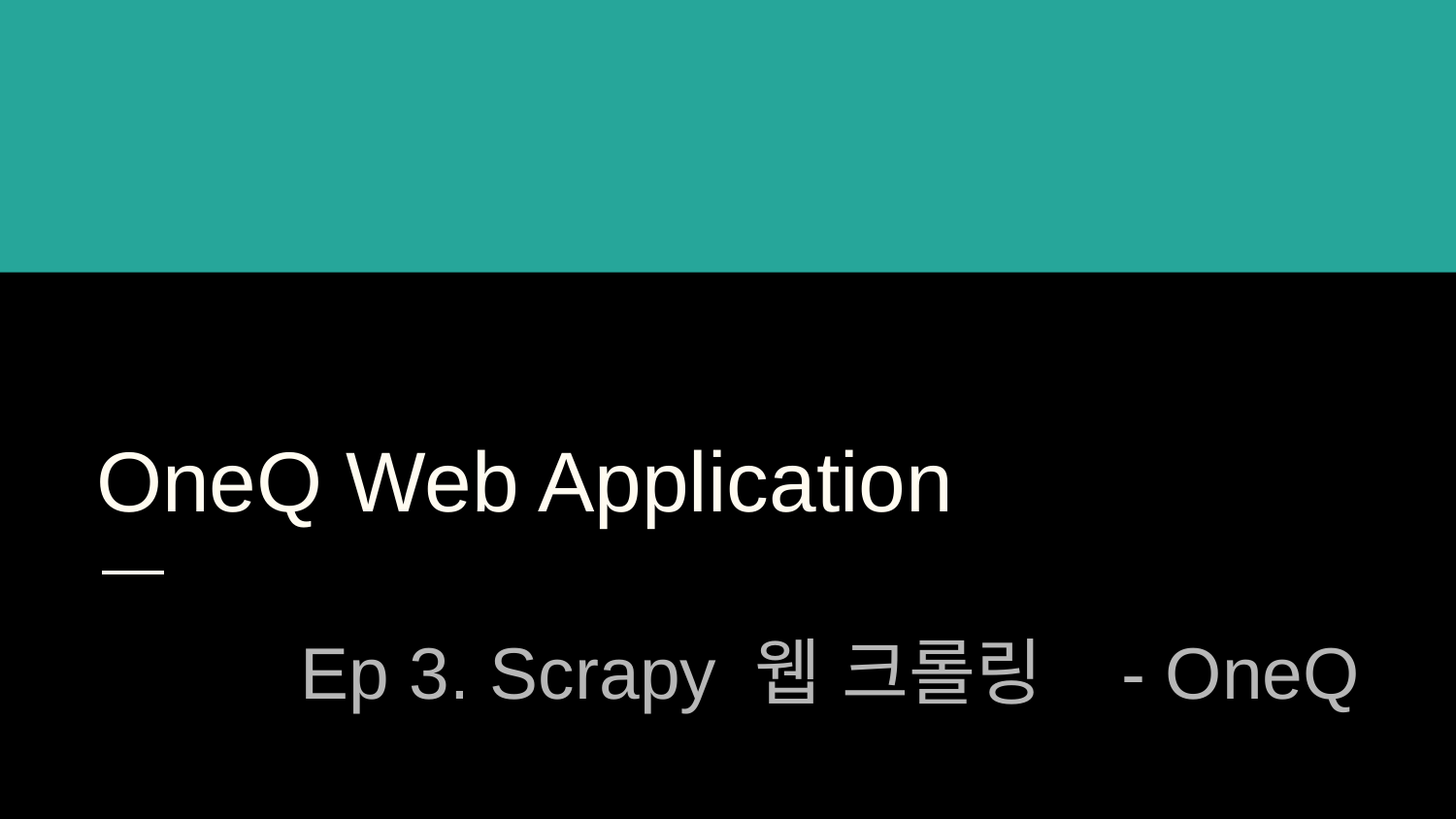

# OneQ Web Application
Ep 3. Scrapy 웹 크롤링   - OneQ